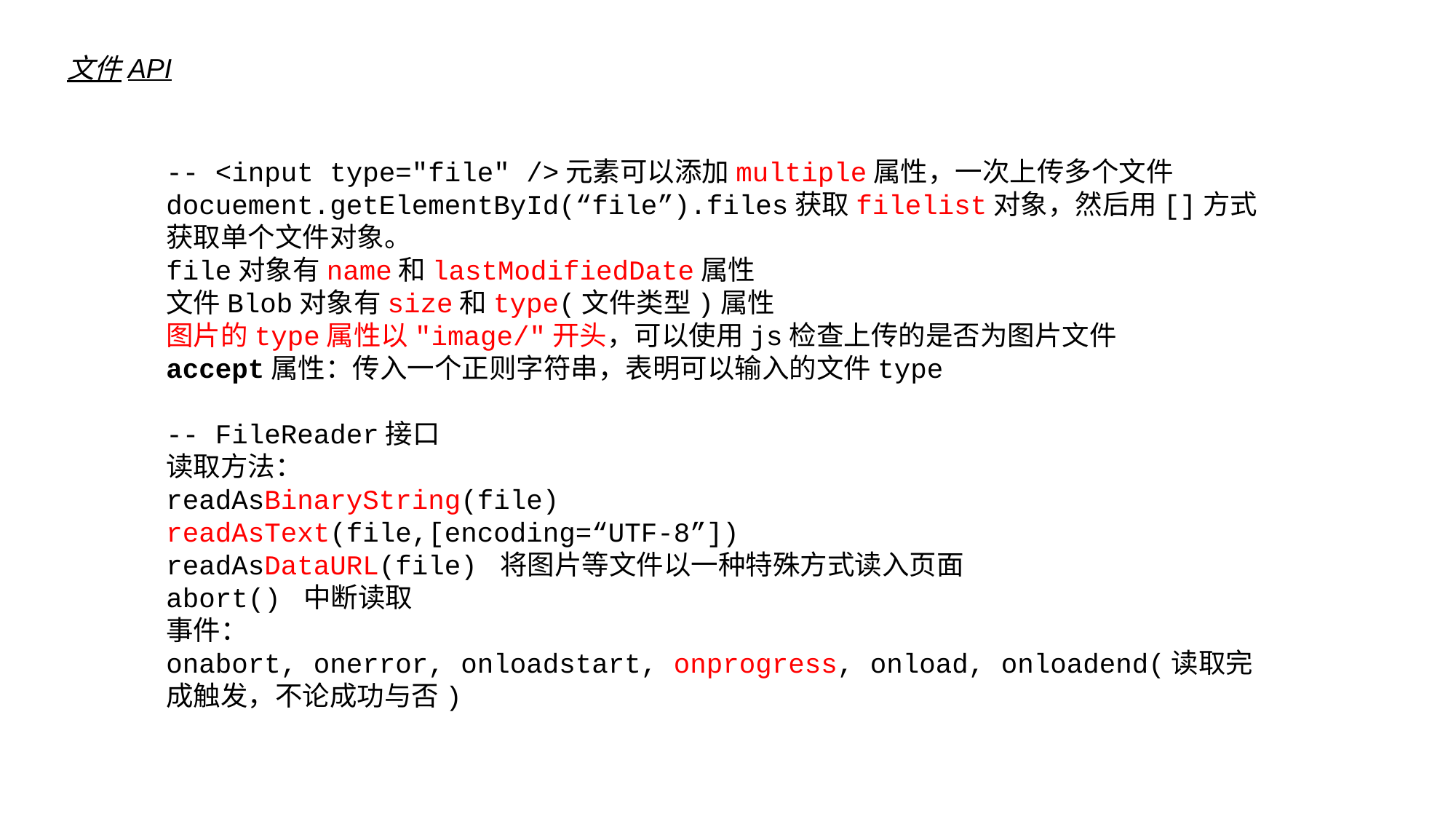

文件API
-- <input type="file" />元素可以添加multiple属性，一次上传多个文件
docuement.getElementById(“file”).files获取filelist对象，然后用[]方式获取单个文件对象。
file对象有name和lastModifiedDate属性
文件Blob对象有size和type(文件类型)属性
图片的type属性以"image/"开头，可以使用js检查上传的是否为图片文件
accept属性：传入一个正则字符串，表明可以输入的文件type

-- FileReader接口
读取方法：
readAsBinaryString(file)
readAsText(file,[encoding=“UTF-8”])
readAsDataURL(file) 将图片等文件以一种特殊方式读入页面
abort() 中断读取
事件：
onabort, onerror, onloadstart, onprogress, onload, onloadend(读取完成触发，不论成功与否)